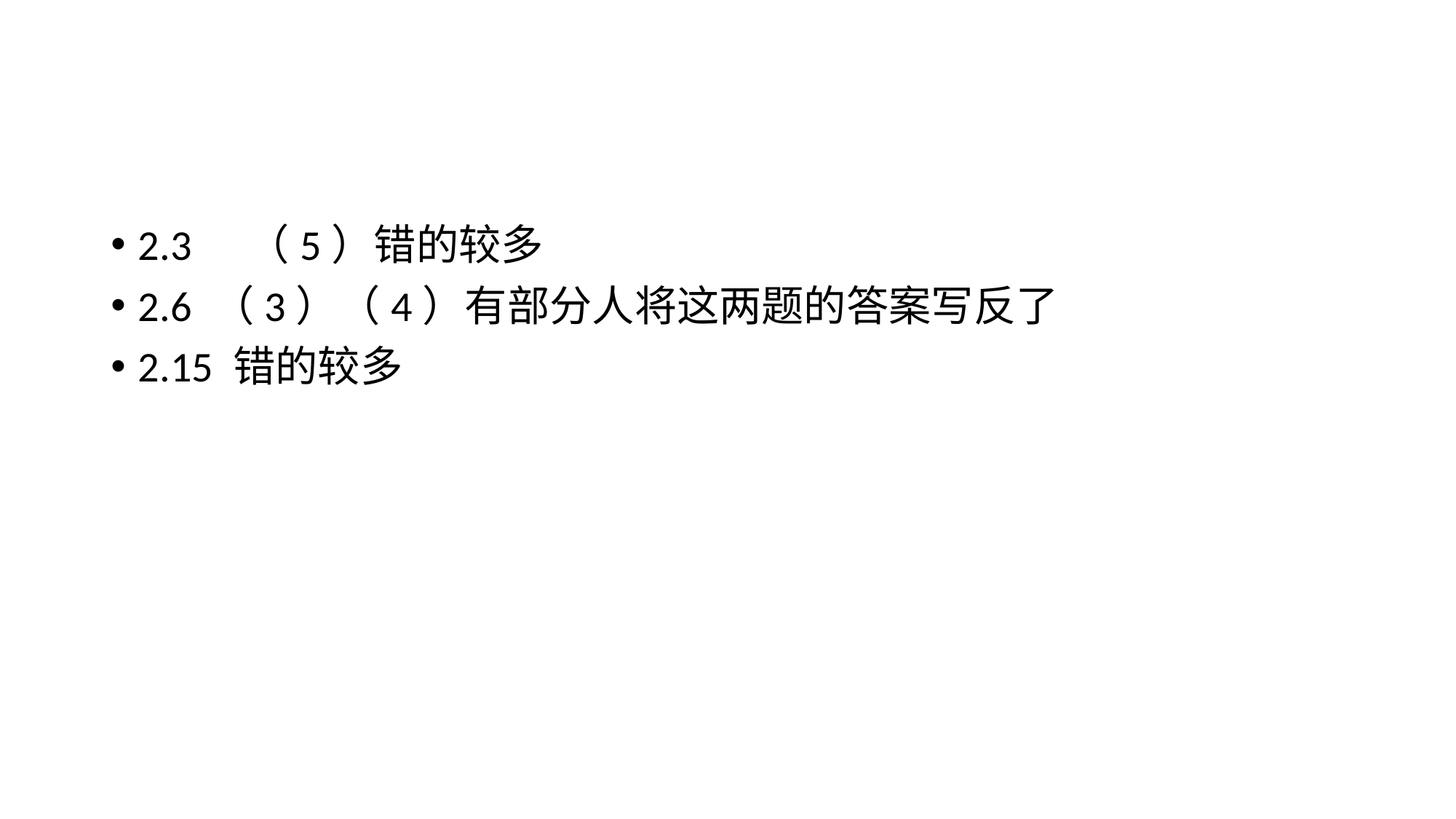

#
2.3 	（5）错的较多
2.6 （3）（4）有部分人将这两题的答案写反了
2.15 错的较多